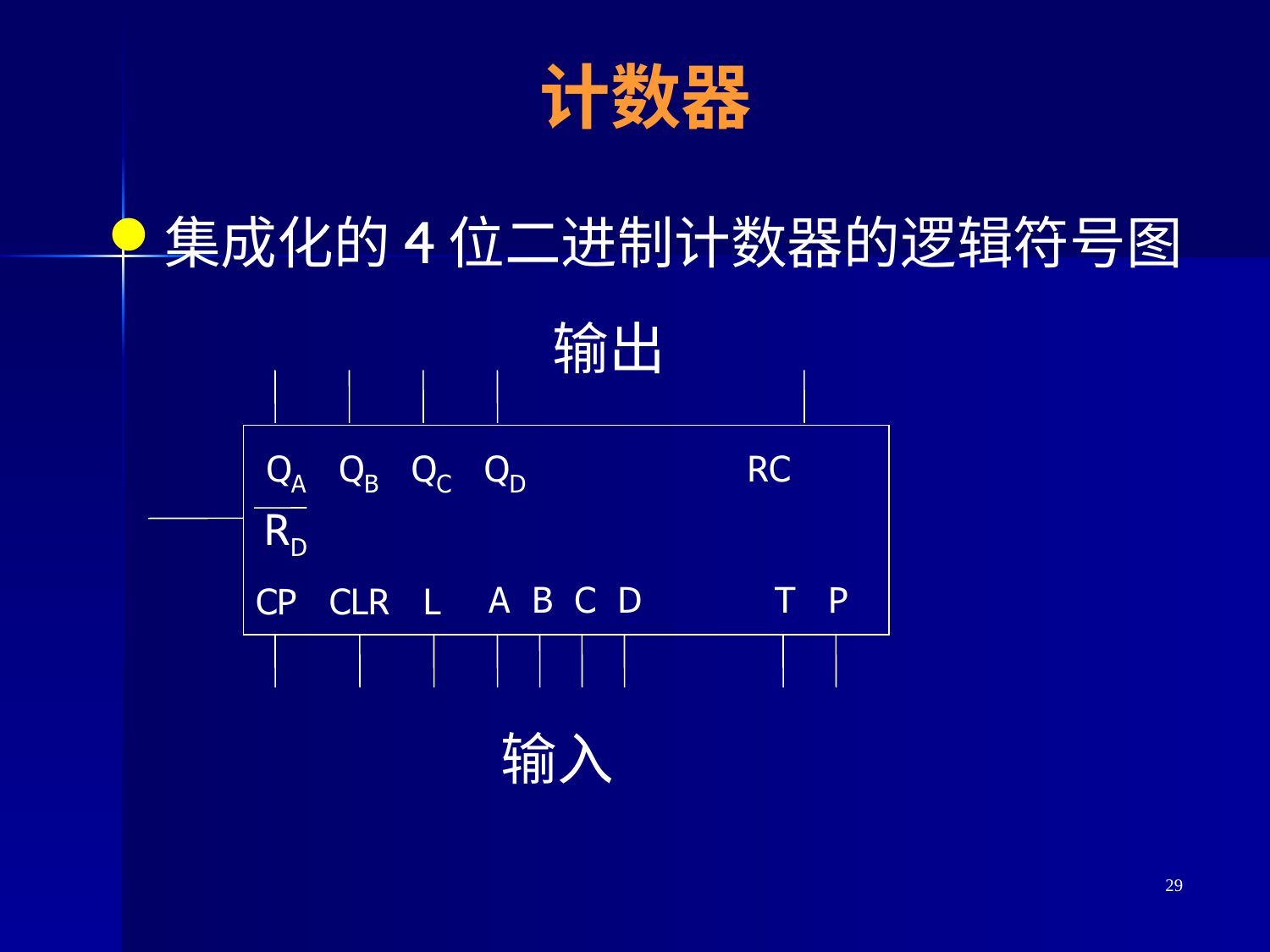

# 计数器
集成化的4位二进制计数器的逻辑符号图
输出

QA   QB   QC   QD                             RC
A  B  C  D
T   P
CP   CLR   L

RD

输入
29